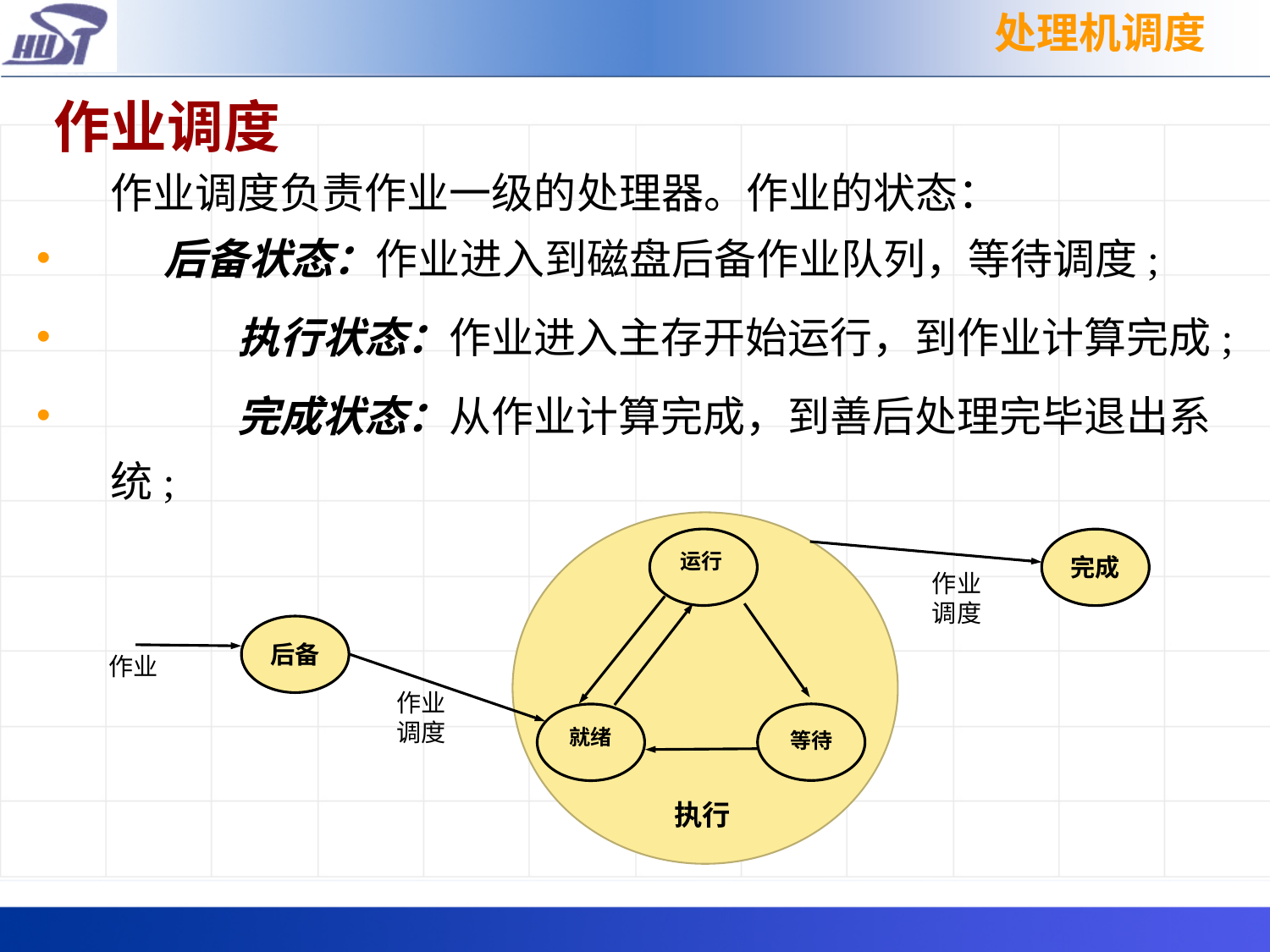

处理机调度
作业调度
	作业调度负责作业一级的处理器。作业的状态：
	后备状态：作业进入到磁盘后备作业队列，等待调度;
	执行状态：作业进入主存开始运行，到作业计算完成;
	完成状态：从作业计算完成，到善后处理完毕退出系统;

运行

就绪

等待

执行
完成

作业调度

后备

作业

作业调度